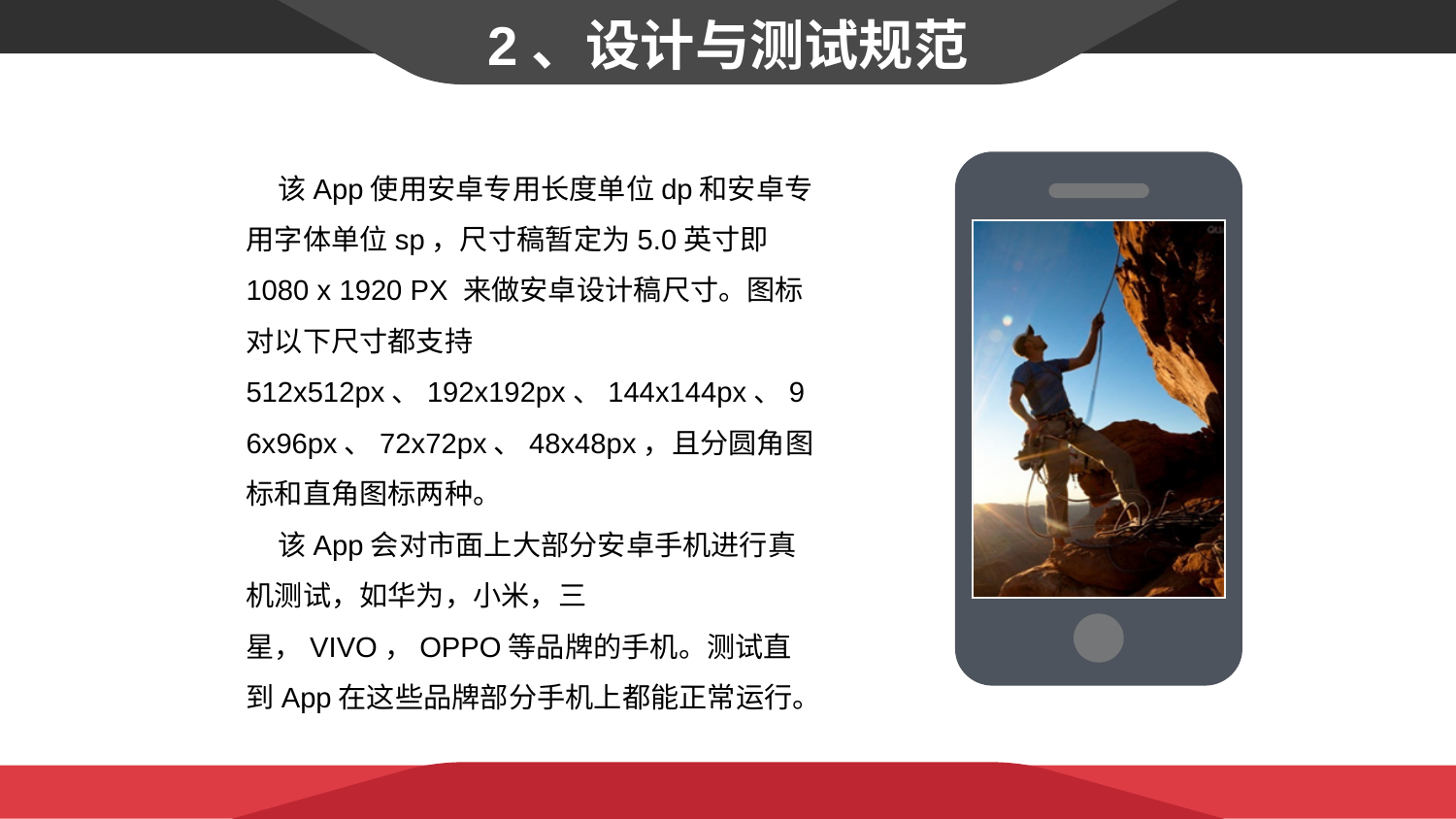

2、设计与测试规范
    该App使用安卓专用长度单位dp和安卓专用字体单位sp，尺寸稿暂定为5.0英寸即1080 x 1920 PX 来做安卓设计稿尺寸。图标对以下尺寸都支持512x512px、192x192px、144x144px、96x96px、72x72px、48x48px，且分圆角图标和直角图标两种。
    该App会对市面上大部分安卓手机进行真机测试，如华为，小米，三星，VIVO，OPPO等品牌的手机。测试直到App在这些品牌部分手机上都能正常运行。